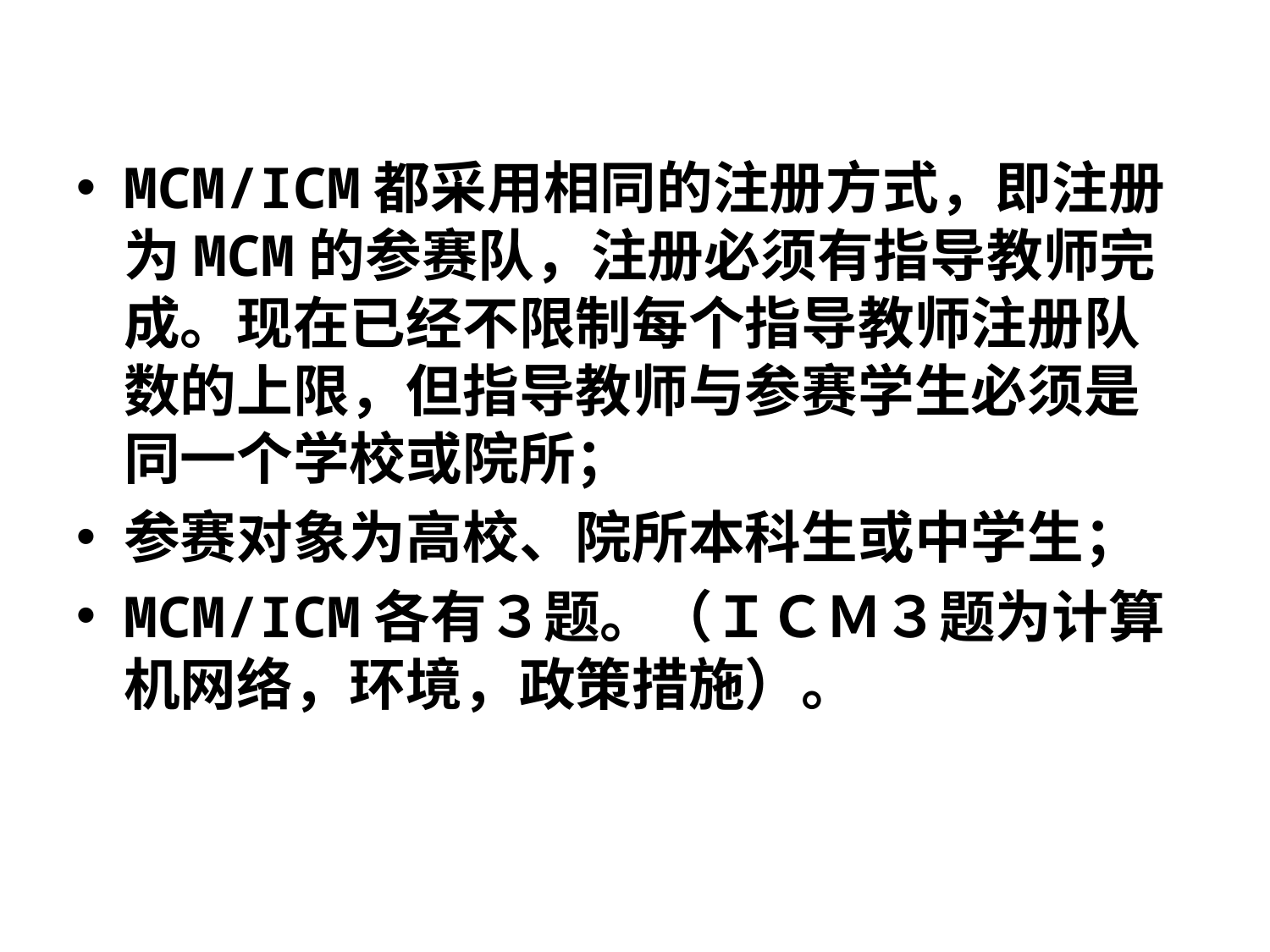

MCM/ICM都采用相同的注册方式，即注册为MCM的参赛队，注册必须有指导教师完成。现在已经不限制每个指导教师注册队数的上限，但指导教师与参赛学生必须是同一个学校或院所；
参赛对象为高校、院所本科生或中学生；
MCM/ICM各有３题。（ＩＣＭ３题为计算机网络，环境，政策措施）。